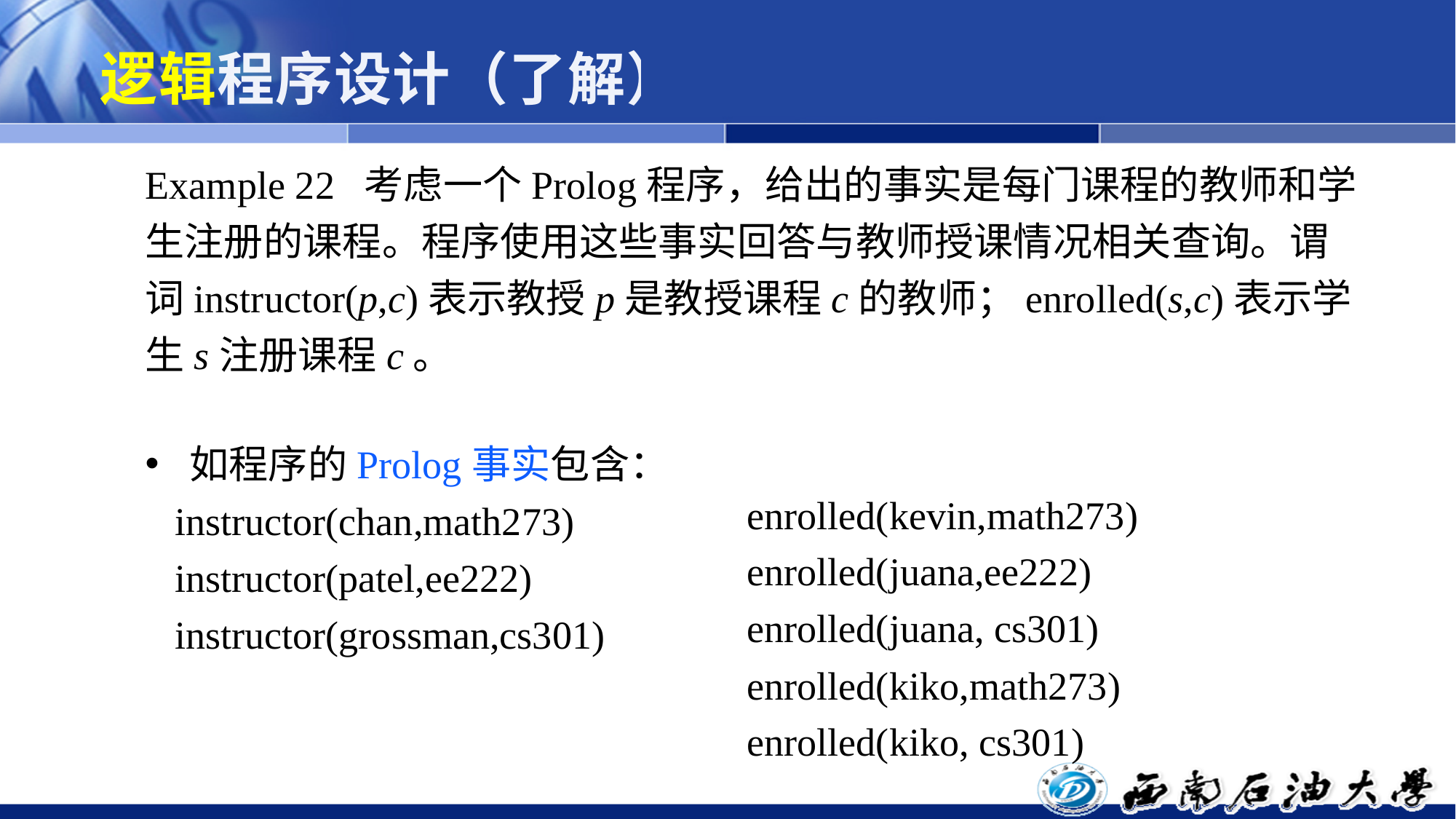

# 逻辑程序设计（了解）
Example 22  考虑一个Prolog程序，给出的事实是每门课程的教师和学生注册的课程。程序使用这些事实回答与教师授课情况相关查询。谓词instructor(p,c)表示教授p是教授课程c的教师；enrolled(s,c)表示学生s注册课程c。

 如程序的Prolog事实包含：
   instructor(chan,math273)
   instructor(patel,ee222)
   instructor(grossman,cs301)

enrolled(kevin,math273)
enrolled(juana,ee222)
enrolled(juana, cs301)
enrolled(kiko,math273)
enrolled(kiko, cs301)